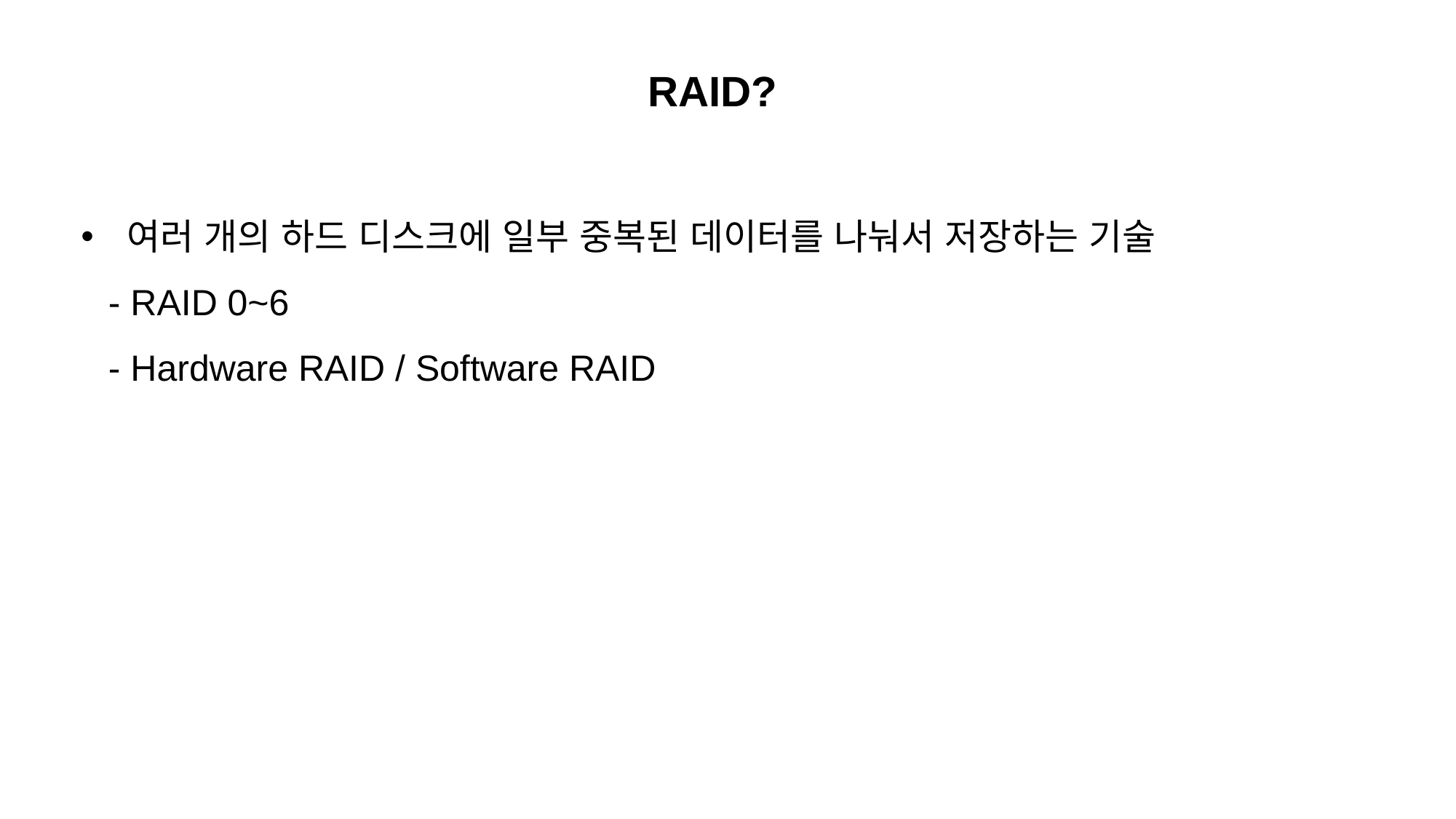

RAID?

 여러 개의 하드 디스크에 일부 중복된 데이터를 나눠서 저장하는 기술
- RAID 0~6
- Hardware RAID / Software RAID